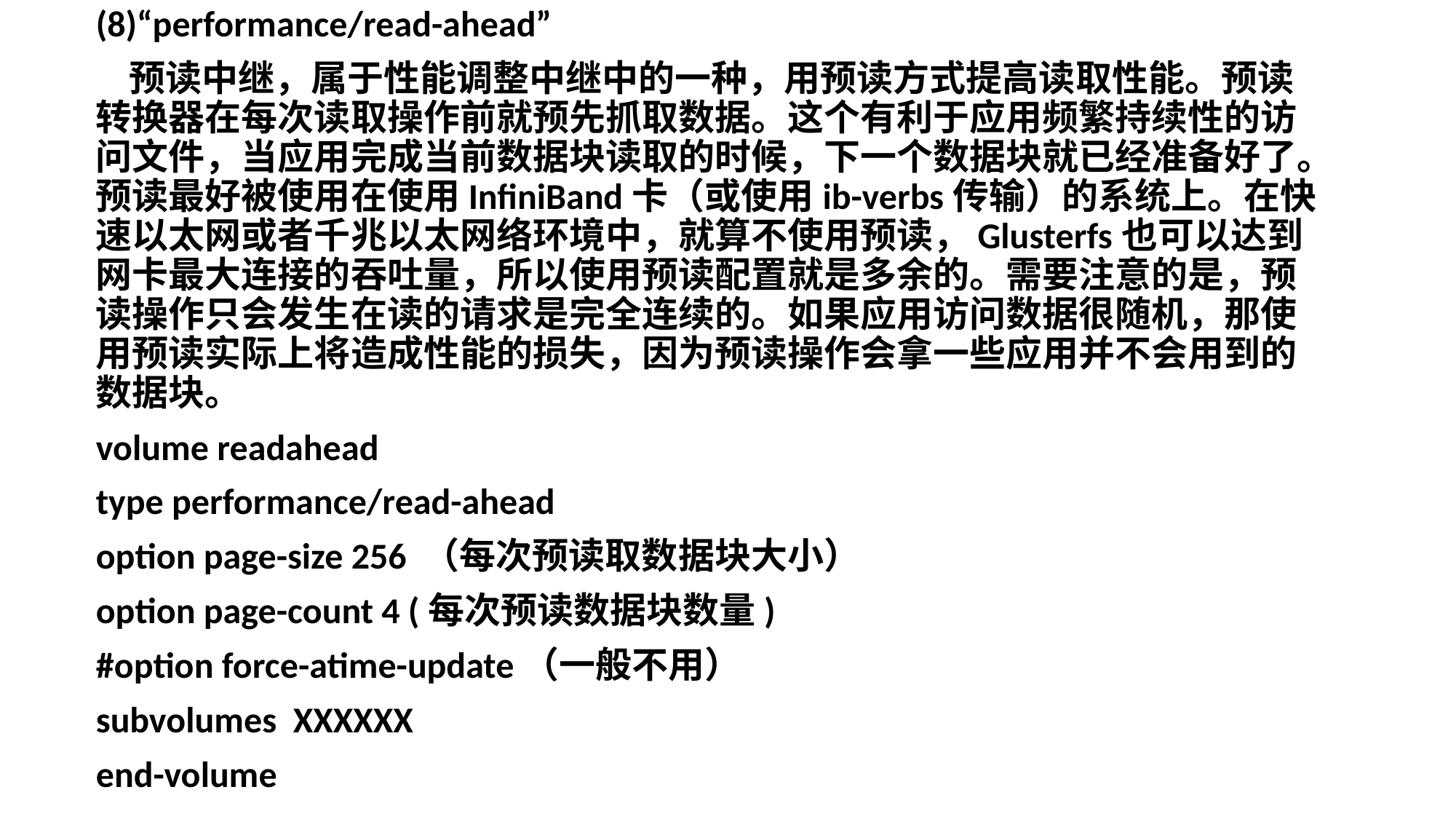

(8)“performance/read-ahead”
   预读中继，属于性能调整中继中的一种，用预读方式提高读取性能。预读转换器在每次读取操作前就预先抓取数据。这个有利于应用频繁持续性的访问文件，当应用完成当前数据块读取的时候，下一个数据块就已经准备好了。预读最好被使用在使用InfiniBand卡（或使用ib-verbs传输）的系统上。在快速以太网或者千兆以太网络环境中，就算不使用预读，Glusterfs也可以达到网卡最大连接的吞吐量，所以使用预读配置就是多余的。需要注意的是，预读操作只会发生在读的请求是完全连续的。如果应用访问数据很随机，那使用预读实际上将造成性能的损失，因为预读操作会拿一些应用并不会用到的数据块。
volume readahead
type performance/read-ahead
option page-size 256 （每次预读取数据块大小）
option page-count 4 (每次预读数据块数量)
#option force-atime-update（一般不用）
subvolumes  XXXXXX
end-volume